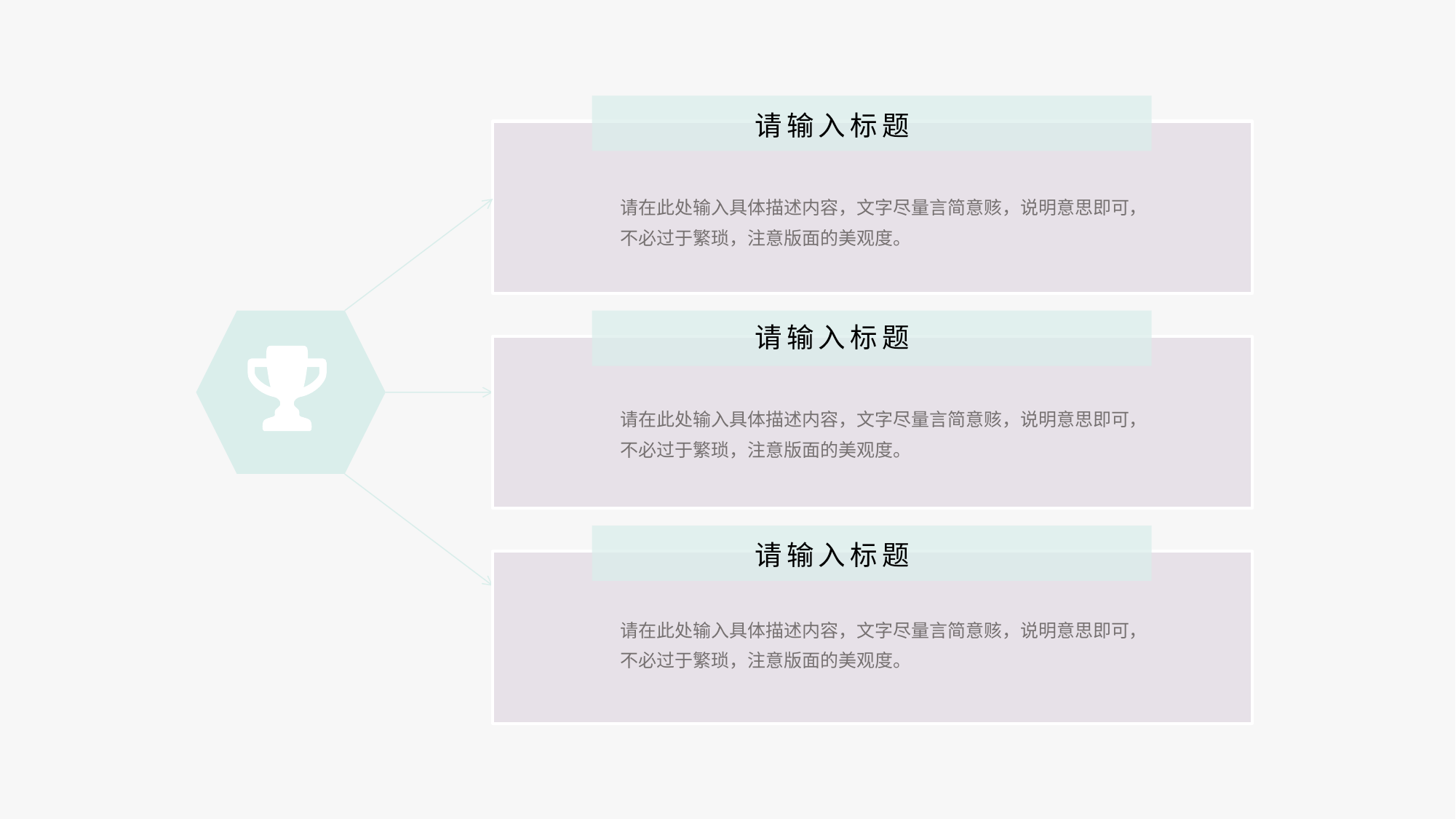

请输入标题

请在此处输入具体描述内容，文字尽量言简意赅，说明意思即可，不必过于繁琐，注意版面的美观度。

请输入标题

请在此处输入具体描述内容，文字尽量言简意赅，说明意思即可，不必过于繁琐，注意版面的美观度。

请输入标题

请在此处输入具体描述内容，文字尽量言简意赅，说明意思即可，不必过于繁琐，注意版面的美观度。